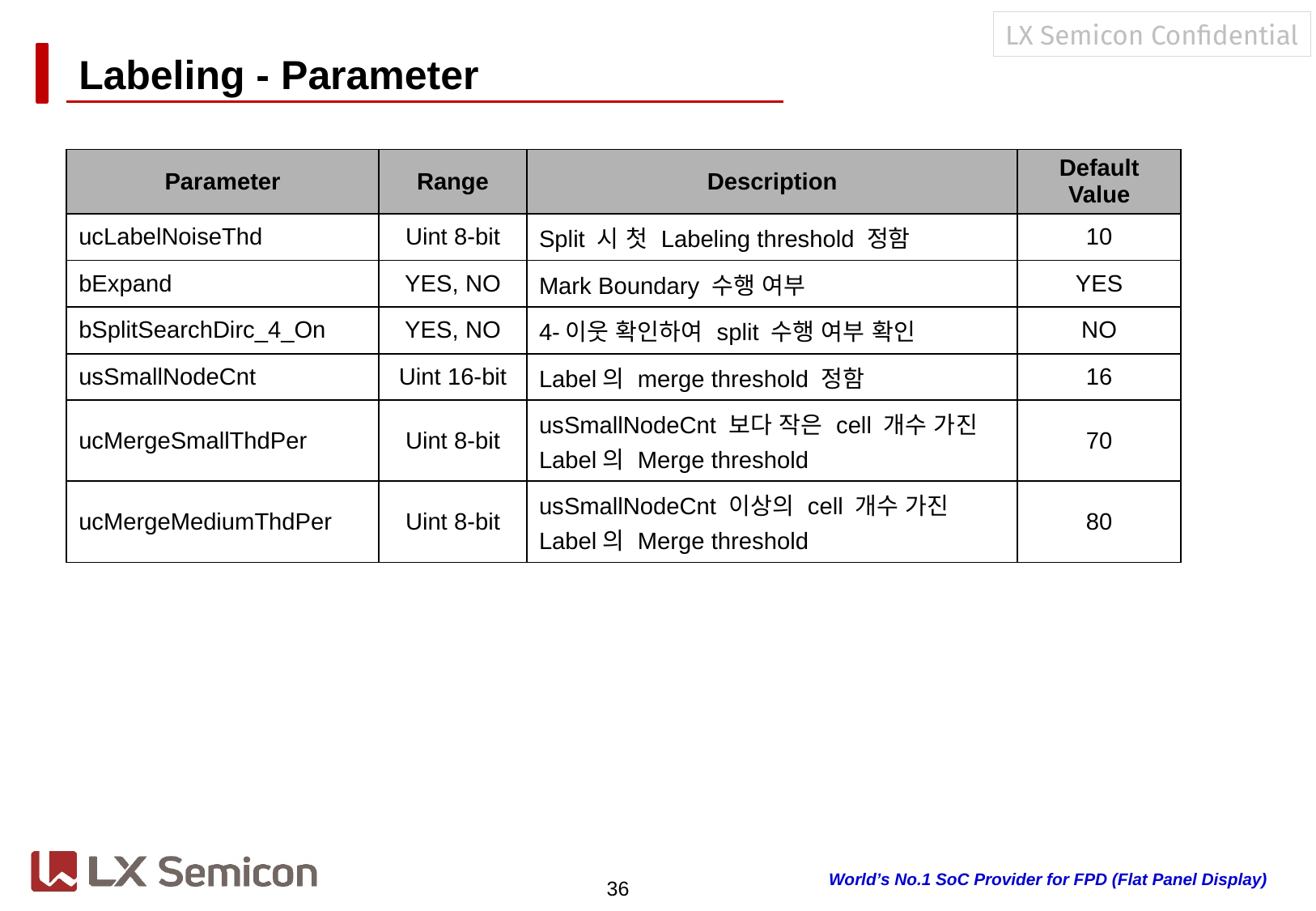

# Labeling - Parameter
| Parameter | Range | Description | Default Value |
| --- | --- | --- | --- |
| ucLabelNoiseThd | Uint 8-bit | Split 시 첫 Labeling threshold 정함 | 10 |
| bExpand | YES, NO | Mark Boundary 수행 여부 | YES |
| bSplitSearchDirc\_4\_On | YES, NO | 4-이웃 확인하여 split 수행 여부 확인 | NO |
| usSmallNodeCnt | Uint 16-bit | Label의 merge threshold 정함 | 16 |
| ucMergeSmallThdPer | Uint 8-bit | usSmallNodeCnt 보다 작은 cell 개수 가진 Label의 Merge threshold | 70 |
| ucMergeMediumThdPer | Uint 8-bit | usSmallNodeCnt 이상의 cell 개수 가진 Label의 Merge threshold | 80 |